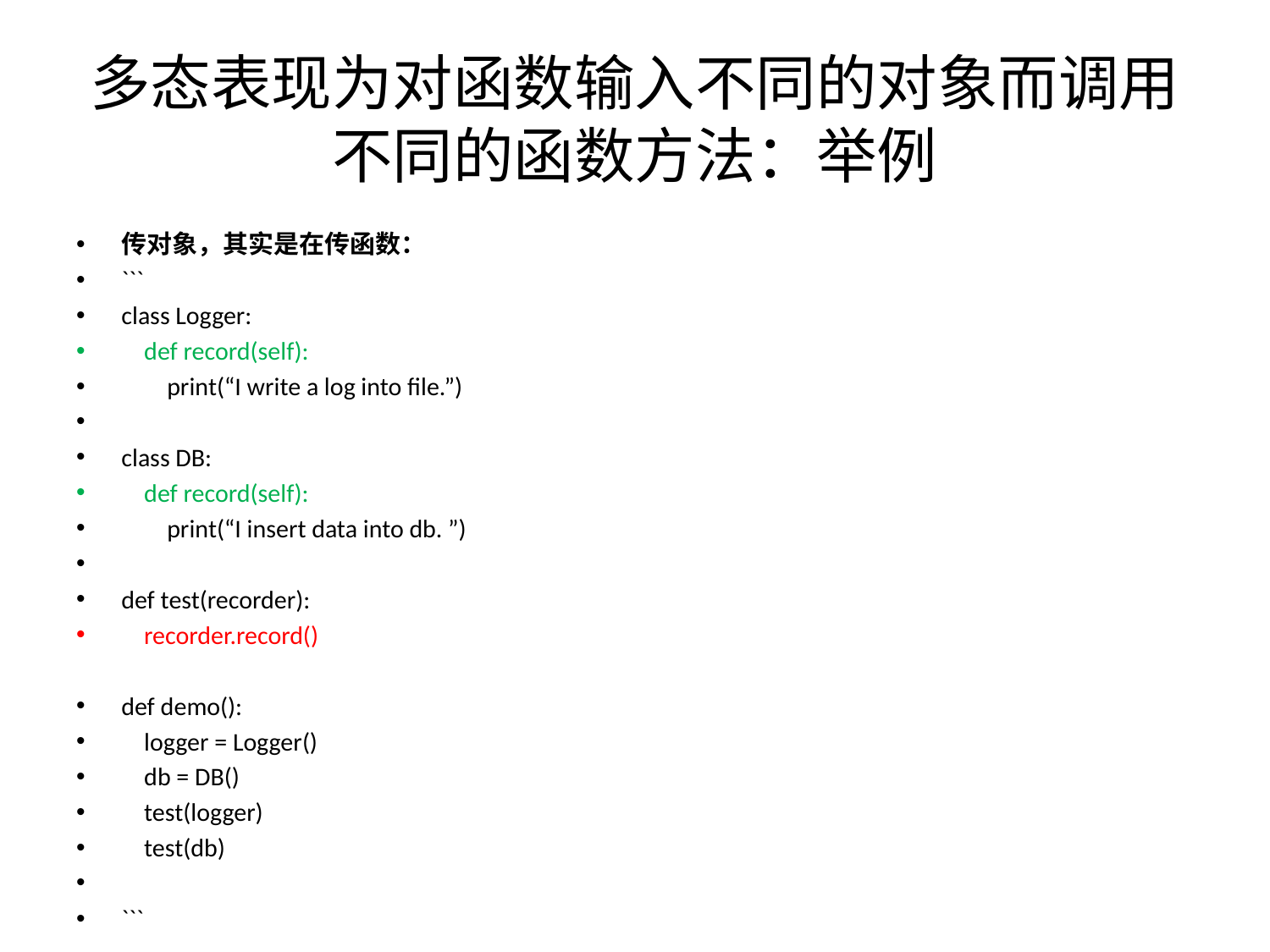

# 多态表现为对函数输入不同的对象而调用不同的函数方法：举例
传对象，其实是在传函数：
```
class Logger:
    def record(self):
        print(“I write a log into file.”)

class DB:
    def record(self):
        print(“I insert data into db. ”)

def test(recorder):
    recorder.record()

def demo():
    logger = Logger()
    db = DB()
    test(logger)
    test(db)

```